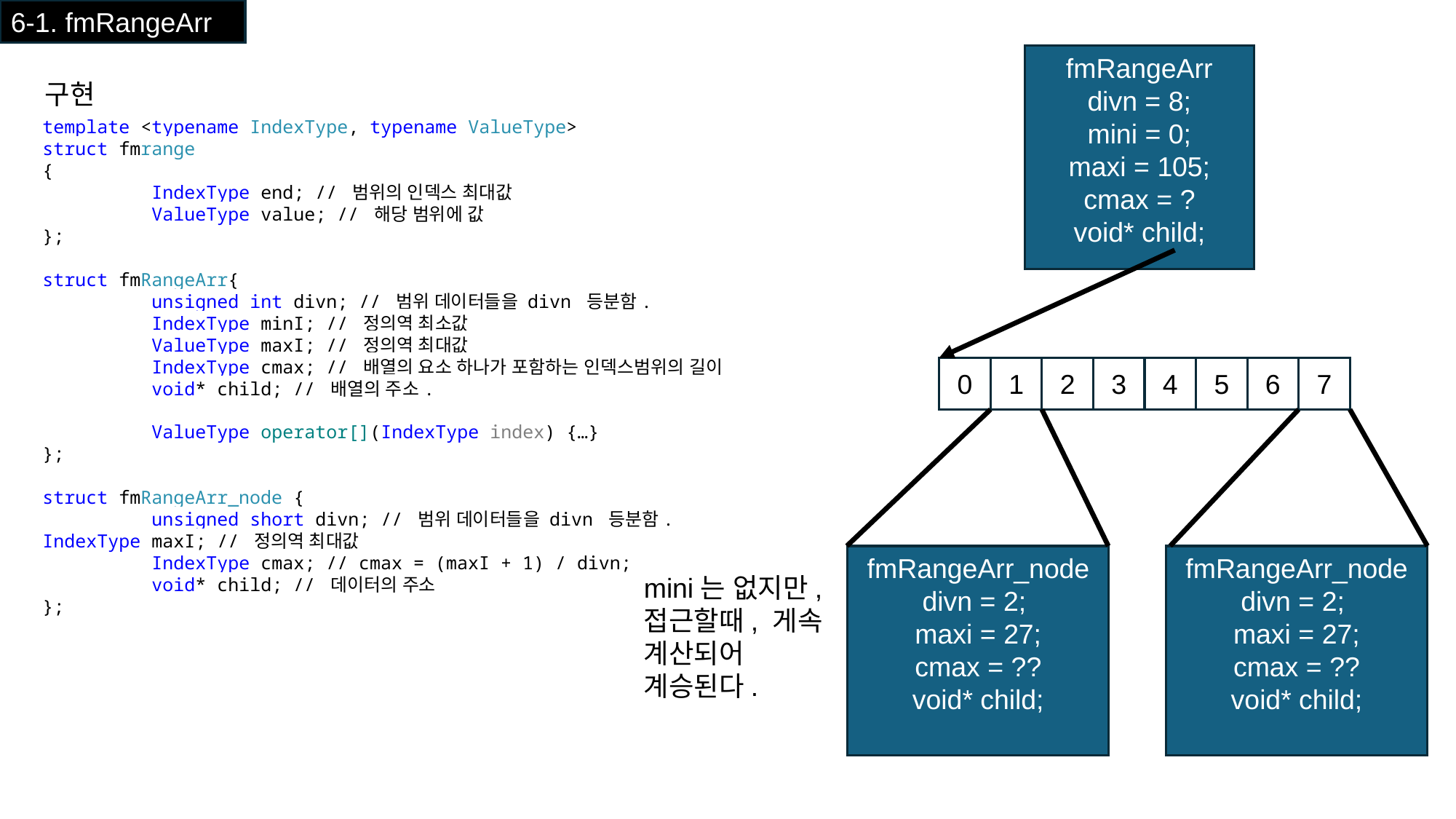

6-1. fmRangeArr
fmRangeArr
divn = 8;
mini = 0;
maxi = 105;
cmax = ?
void* child;
구현

template <typename IndexType, typename ValueType>
struct fmrange
{
	IndexType end; // 범위의 인덱스 최대값
	ValueType value; // 해당 범위에 값
};

struct fmRangeArr{
	unsigned int divn; // 범위 데이터들을 divn 등분함.
	IndexType minI; // 정의역 최소값
	ValueType maxI; // 정의역 최대값
	IndexType cmax; // 배열의 요소 하나가 포함하는 인덱스범위의 길이
	void* child; // 배열의 주소.

	ValueType operator[](IndexType index) {…}
};

struct fmRangeArr_node {
	unsigned short divn; // 범위 데이터들을 divn 등분함.	IndexType maxI; // 정의역 최대값
	IndexType cmax; // cmax = (maxI + 1) / divn;
	void* child; // 데이터의 주소
};
3
5
7
1
2
4
6
0
fmRangeArr_node
divn = 2;
maxi = 27;
cmax = ??
void* child;
fmRangeArr_node
divn = 2;
maxi = 27;
cmax = ??
void* child;
mini는 없지만, 접근할때, 게속 계산되어 계승된다.